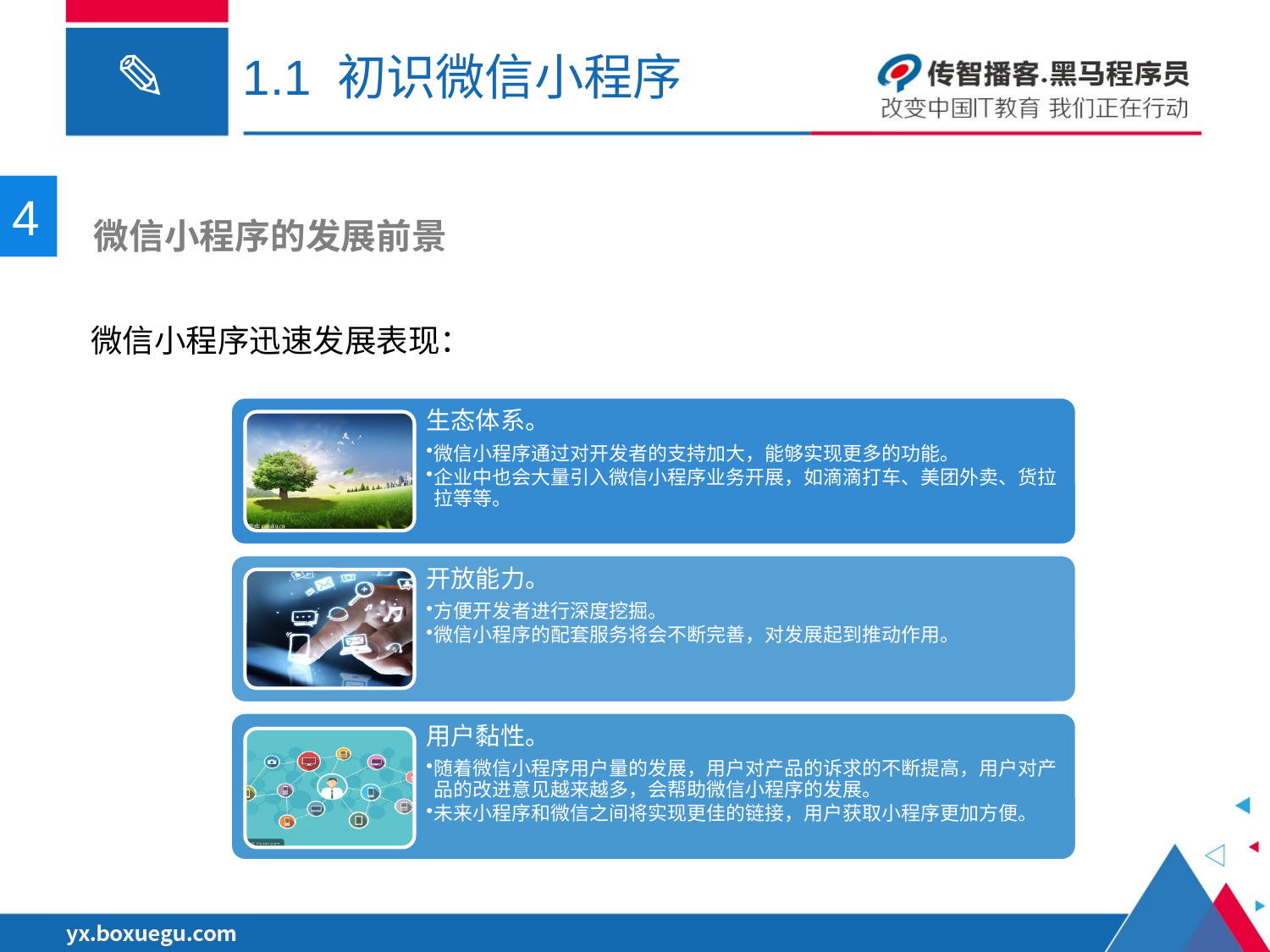

# 1.1 初识微信小程序

4
  微信小程序的发展前景
微信小程序迅速发展表现：
生态体系。
微信小程序通过对开发者的支持加大，能够实现更多的功能。
企业中也会大量引入微信小程序业务开展，如滴滴打车、美团外卖、货拉拉等等。
开放能力。
方便开发者进行深度挖掘。
微信小程序的配套服务将会不断完善，对发展起到推动作用。
用户黏性。
随着微信小程序用户量的发展，用户对产品的诉求的不断提高，用户对产品的改进意见越来越多，会帮助微信小程序的发展。
未来小程序和微信之间将实现更佳的链接，用户获取小程序更加方便。